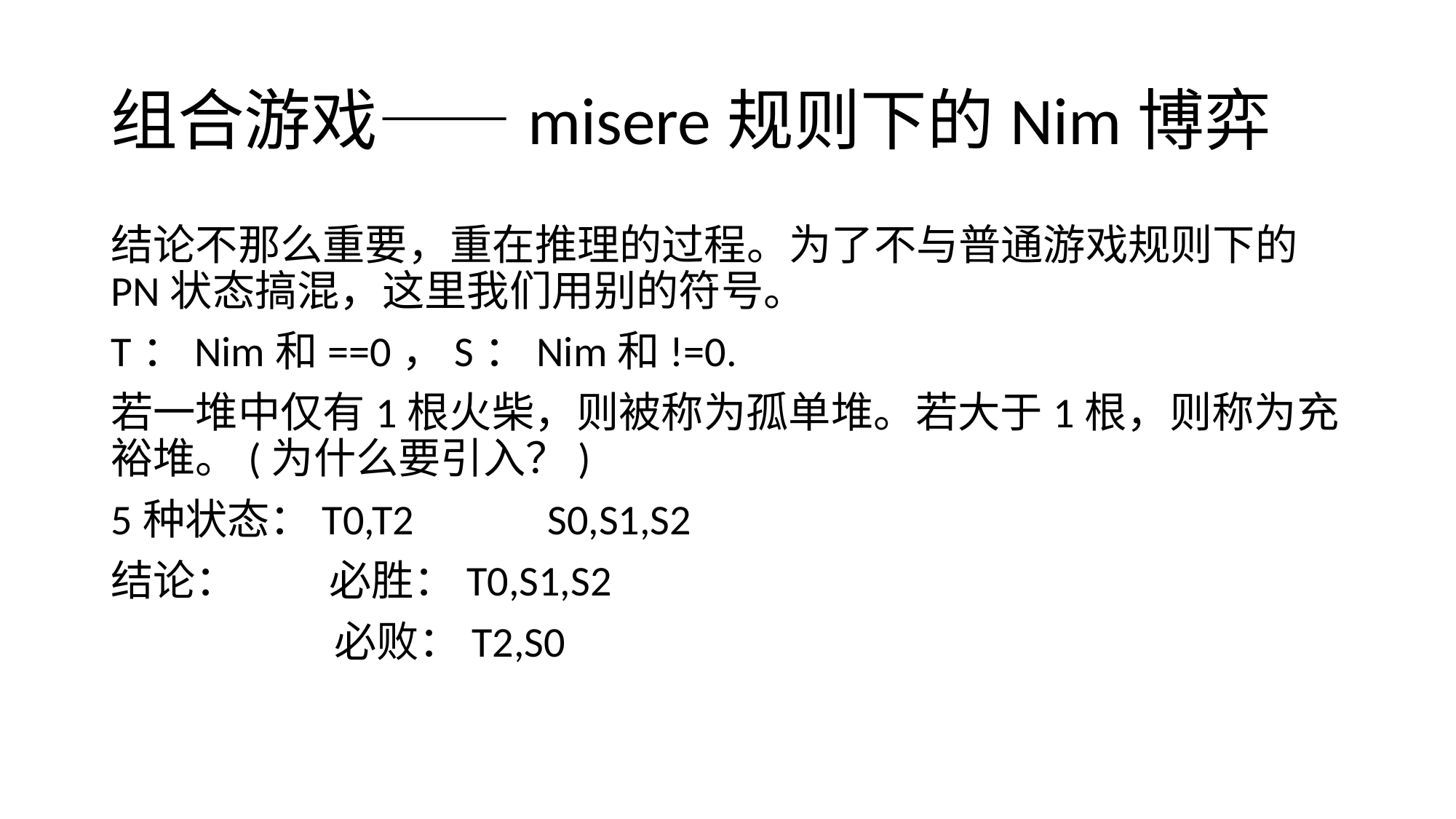

# 组合游戏——misere规则下的Nim博弈
结论不那么重要，重在推理的过程。为了不与普通游戏规则下的PN状态搞混，这里我们用别的符号。
T：Nim和==0，S：Nim和!=0.
若一堆中仅有1根火柴，则被称为孤单堆。若大于1根，则称为充裕堆。(为什么要引入？)
5种状态：T0,T2		S0,S1,S2
结论：	必胜：T0,S1,S2
	           必败：T2,S0